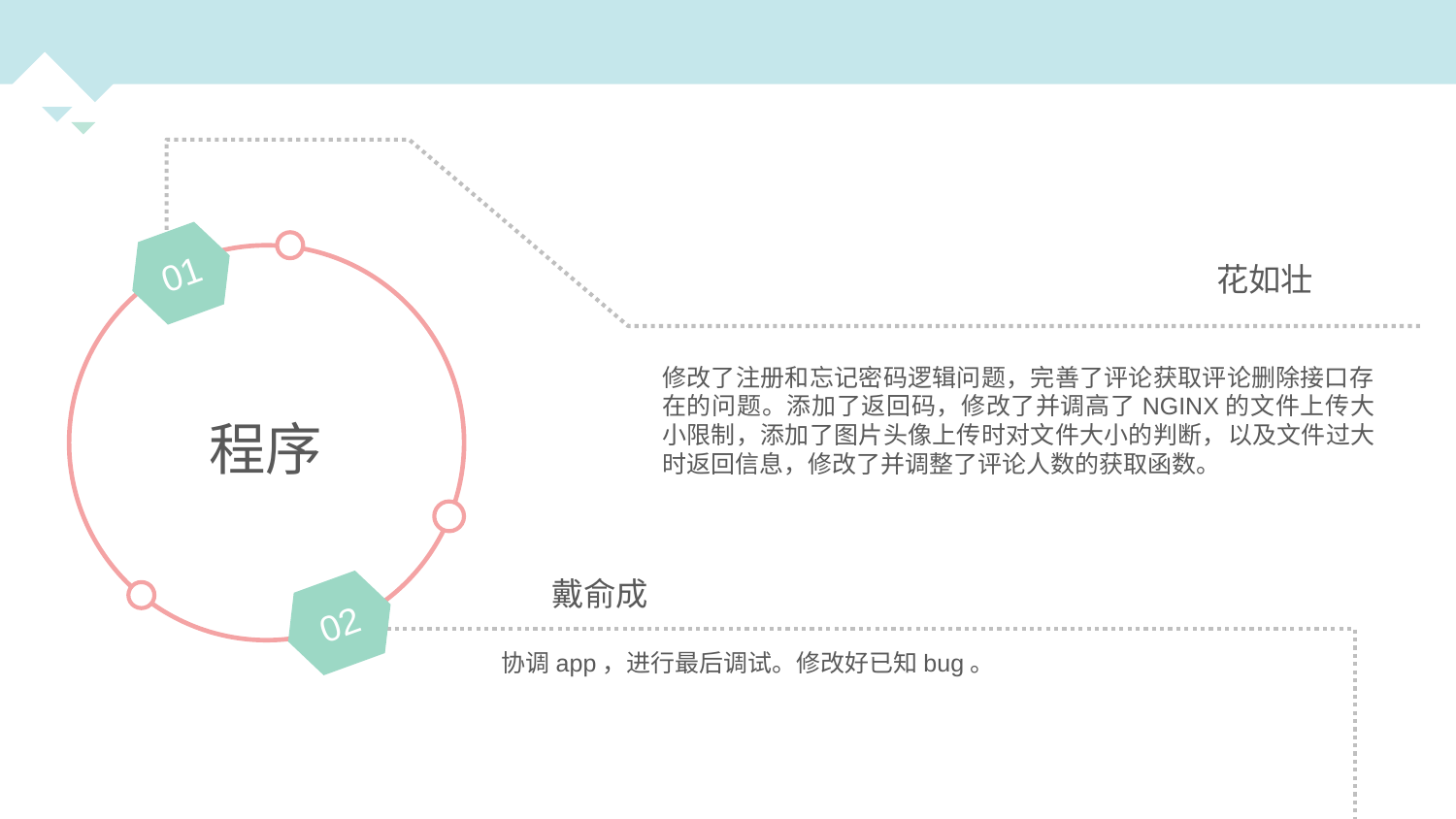

01

花如壮
修改了注册和忘记密码逻辑问题，完善了评论获取评论删除接口存在的问题。添加了返回码，修改了并调高了NGINX的文件上传大小限制，添加了图片头像上传时对文件大小的判断，以及文件过大时返回信息，修改了并调整了评论人数的获取函数。
程序

戴俞成
02

协调app，进行最后调试。修改好已知bug。